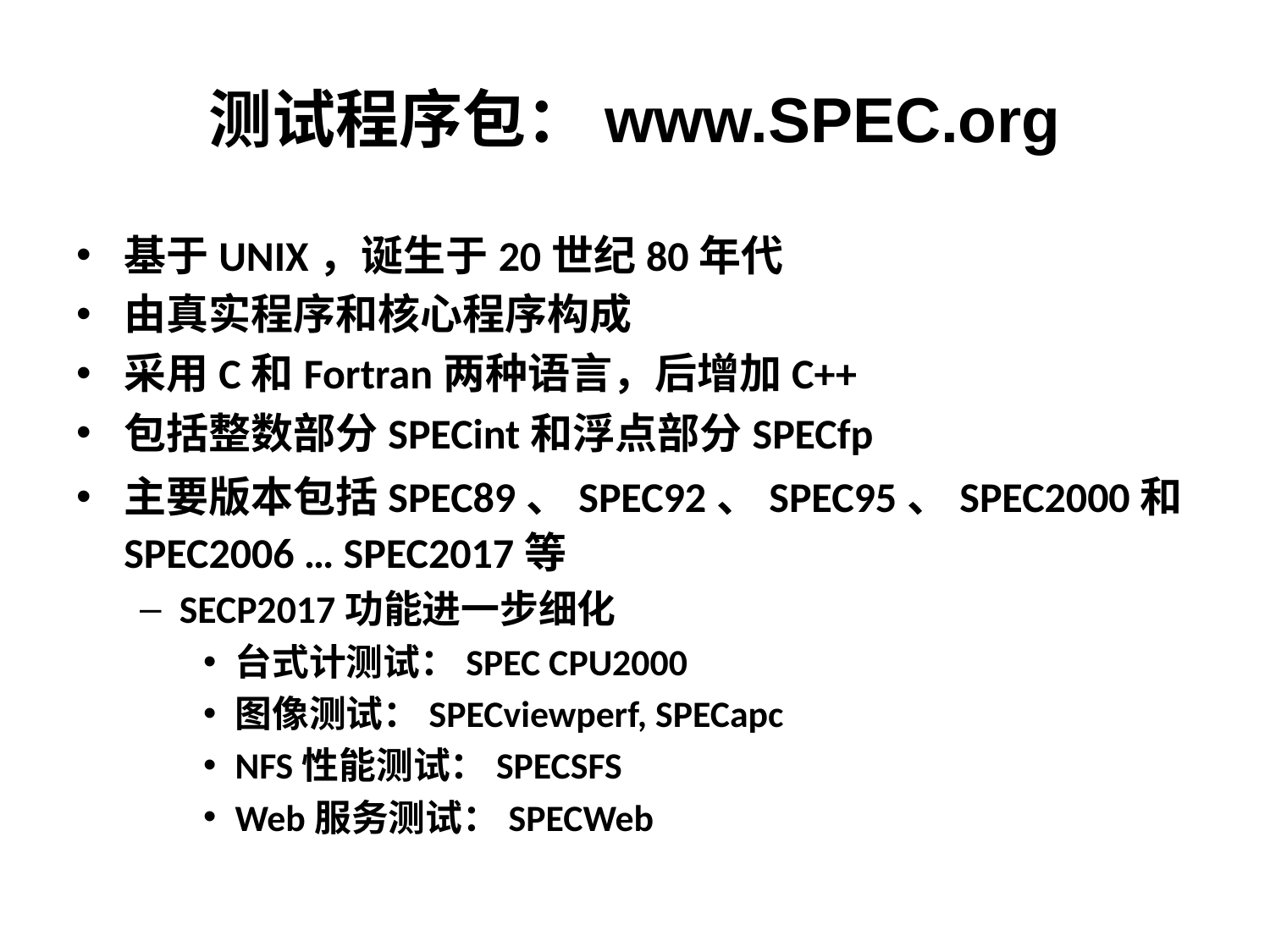

测试程序包：www.SPEC.org
基于UNIX，诞生于20世纪80年代
由真实程序和核心程序构成
采用C和Fortran两种语言，后增加C++
包括整数部分SPECint和浮点部分SPECfp
主要版本包括SPEC89、SPEC92、SPEC95、SPEC2000和SPEC2006 … SPEC2017等
SECP2017功能进一步细化
台式计测试：SPEC CPU2000
图像测试：SPECviewperf, SPECapc
NFS性能测试：SPECSFS
Web服务测试：SPECWeb